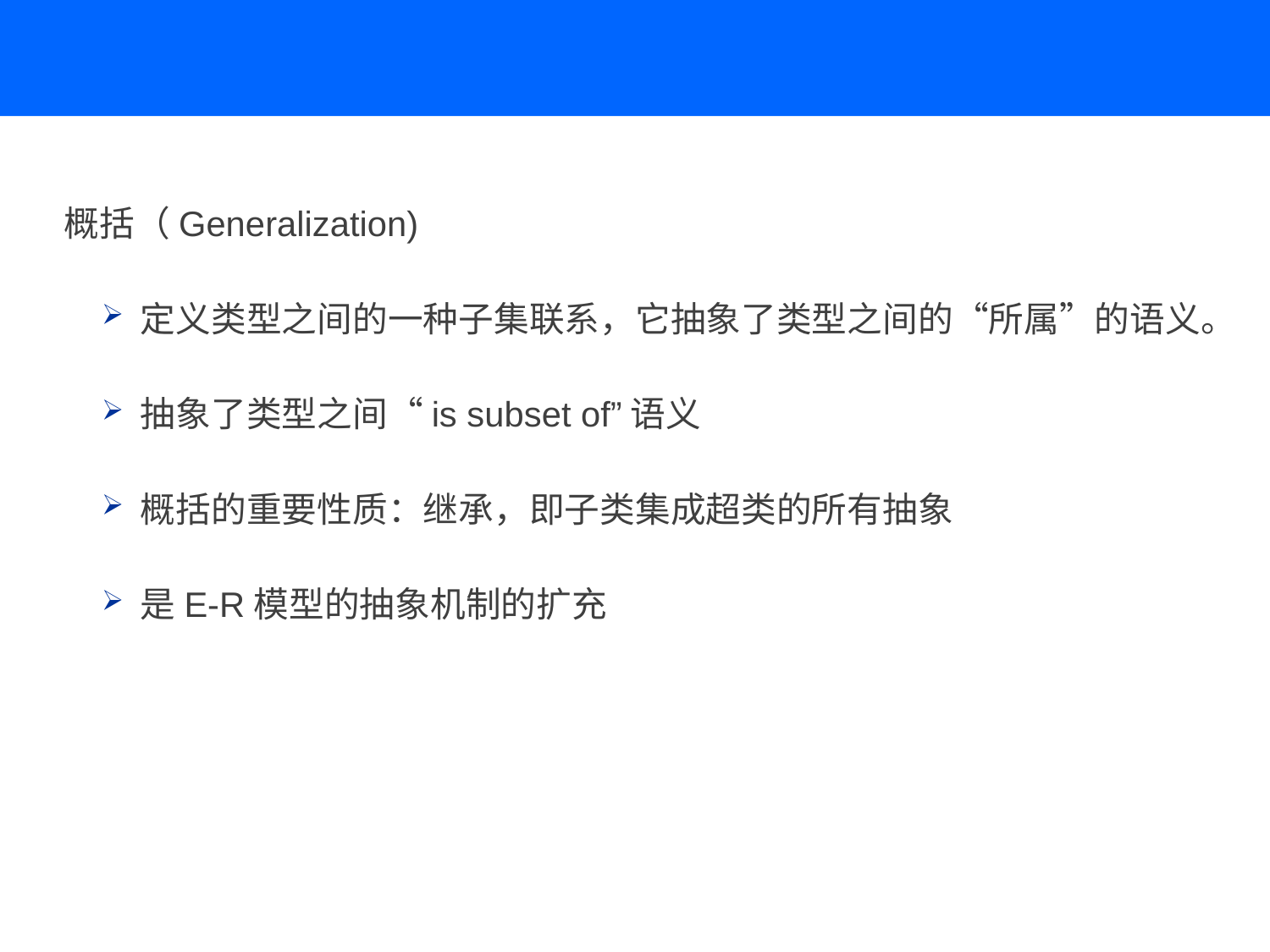

概括（Generalization)
 定义类型之间的一种子集联系，它抽象了类型之间的“所属”的语义。
 抽象了类型之间“is subset of”语义
 概括的重要性质：继承，即子类集成超类的所有抽象
 是E-R模型的抽象机制的扩充